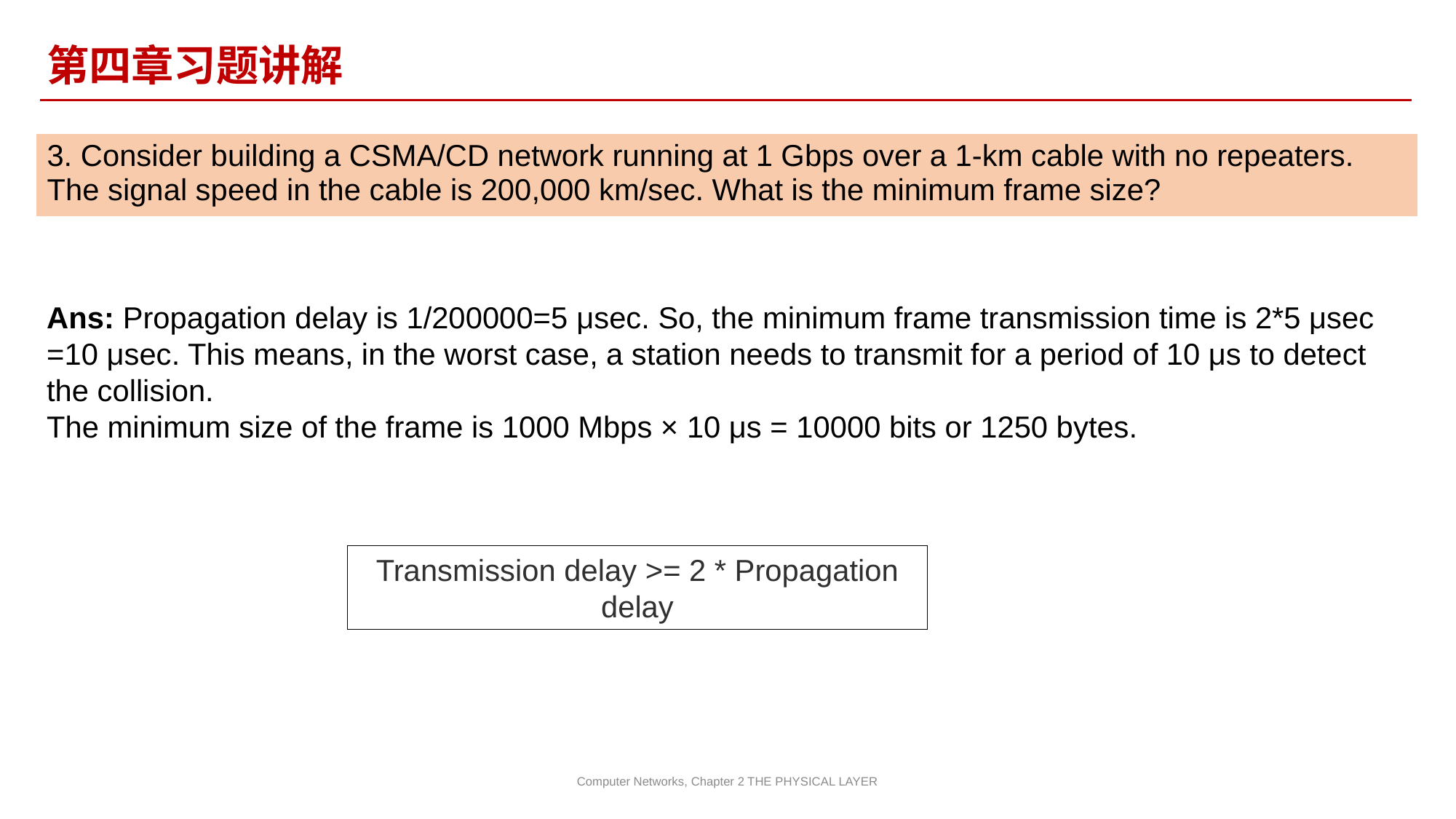

第四章习题讲解
| 3. Consider building a CSMA/CD network running at 1 Gbps over a 1-km cable with no repeaters. The signal speed in the cable is 200,000 km/sec. What is the minimum frame size? |
| --- |
Ans: Propagation delay is 1/200000=5 μsec. So, the minimum frame transmission time is 2*5 μsec =10 μsec. This means, in the worst case, a station needs to transmit for a period of 10 μs to detect the collision.
The minimum size of the frame is 1000 Mbps × 10 μs = 10000 bits or 1250 bytes.
Transmission delay >= 2 * Propagation delay
Computer Networks, Chapter 2 THE PHYSICAL LAYER